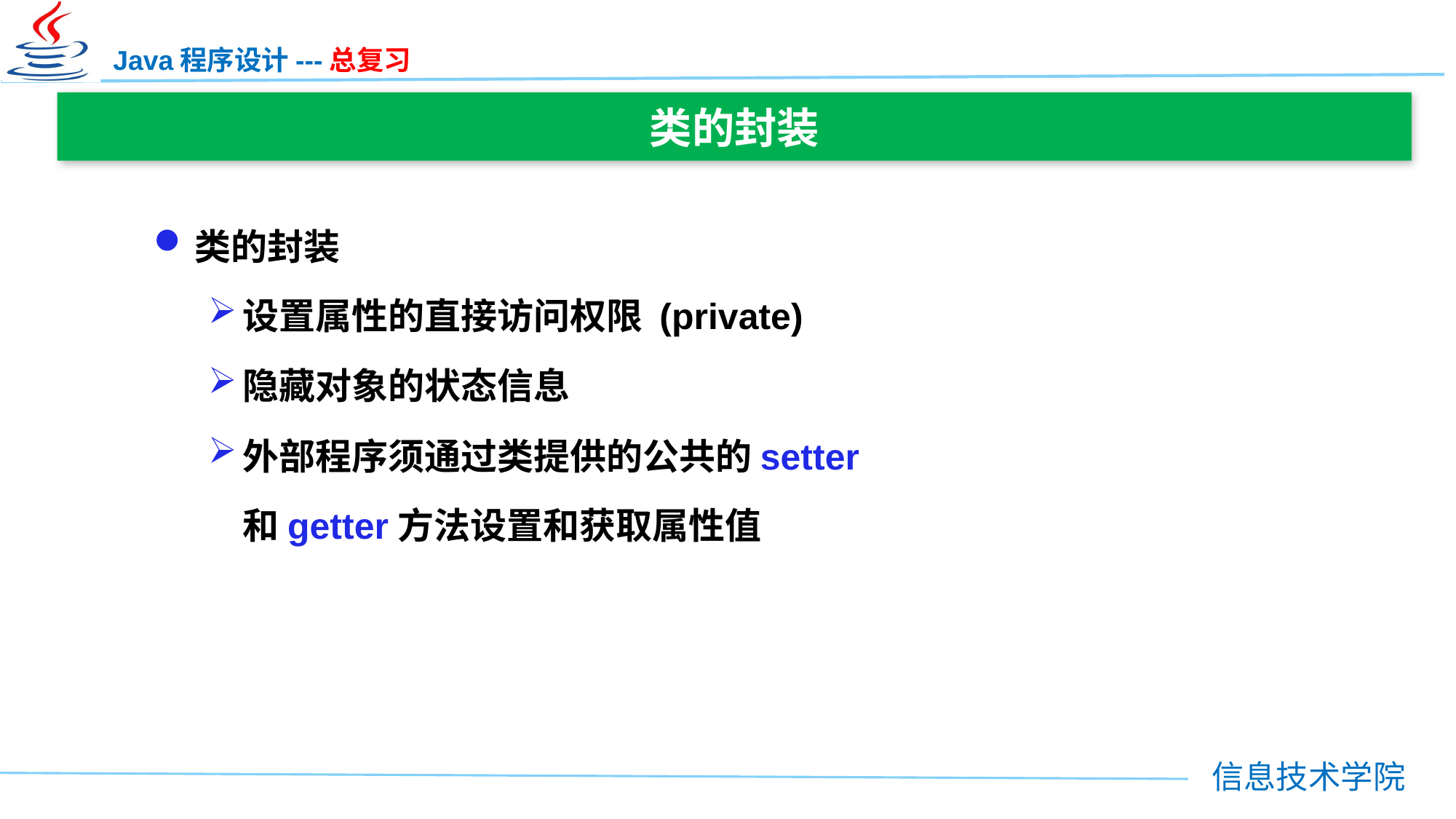

类的封装
类的封装
设置属性的直接访问权限 (private)
隐藏对象的状态信息
外部程序须通过类提供的公共的setter和getter方法设置和获取属性值